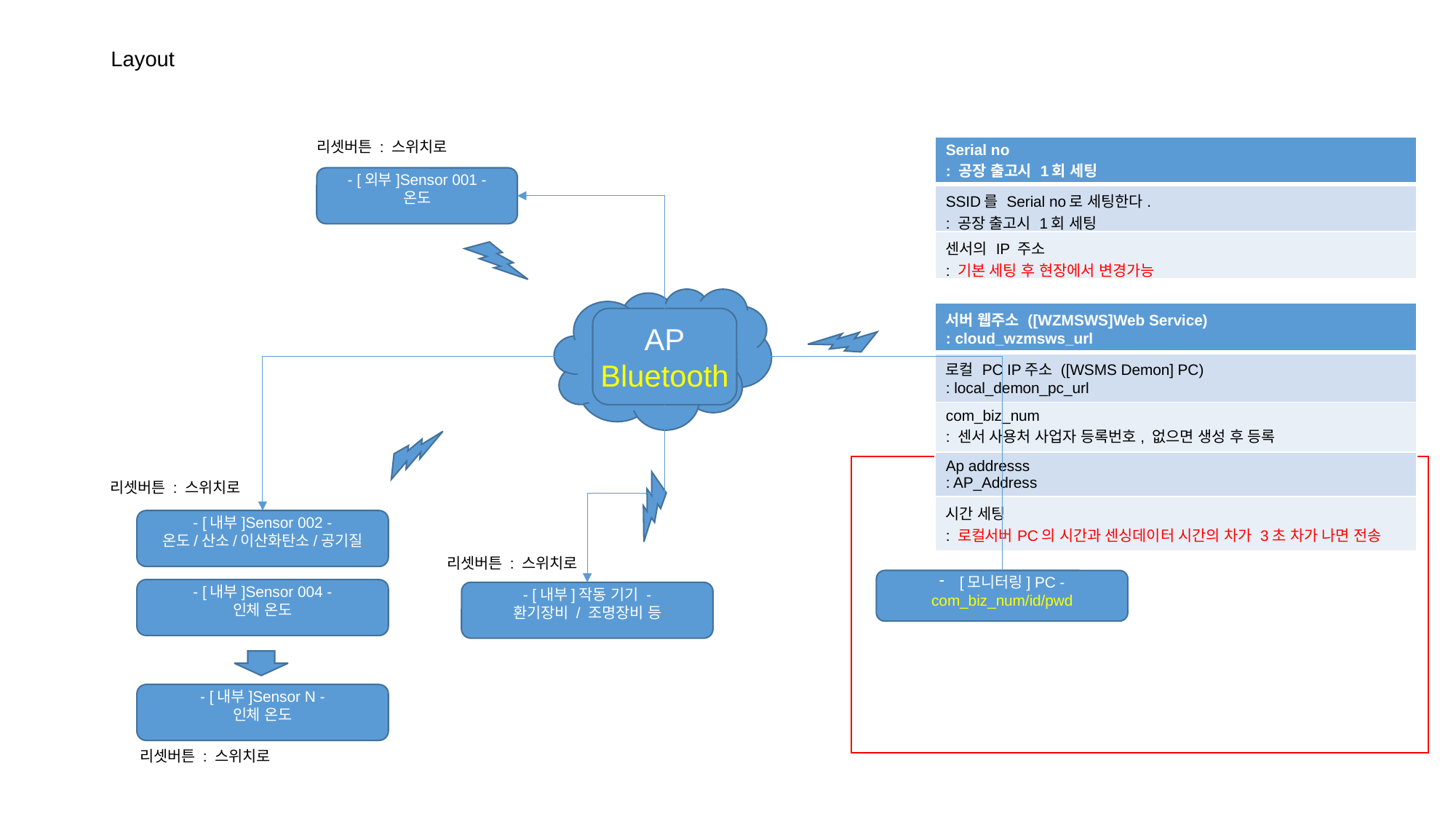

# Layout
| Serial no : 공장 출고시 1회 세팅 |
| --- |
| SSID를 Serial no로 세팅한다. : 공장 출고시 1회 세팅 |
| 센서의 IP 주소 : 기본 세팅 후 현장에서 변경가능 |
리셋버튼 : 스위치로
- [외부]Sensor 001 -
온도

AP
Bluetooth
| 서버 웹주소 ([WZMSWS]Web Service) : cloud\_wzmsws\_url |
| --- |
| 로컬 PC IP주소 ([WSMS Demon] PC) : local\_demon\_pc\_url |
| com\_biz\_num : 센서 사용처 사업자 등록번호, 없으면 생성 후 등록 |
| Ap addresss : AP\_Address |
| 시간 세팅 : 로컬서버PC의 시간과 센싱데이터 시간의 차가 3초 차가 나면 전송 |

리셋버튼 : 스위치로

- [내부]Sensor 002 -
온도/산소/이산화탄소/공기질
리셋버튼 : 스위치로
[모니터링] PC -
com_biz_num/id/pwd
- [내부]Sensor 004 -
인체 온도
- [내부]작동 기기 -
환기장비 / 조명장비 등

- [내부]Sensor N -
인체 온도
리셋버튼 : 스위치로